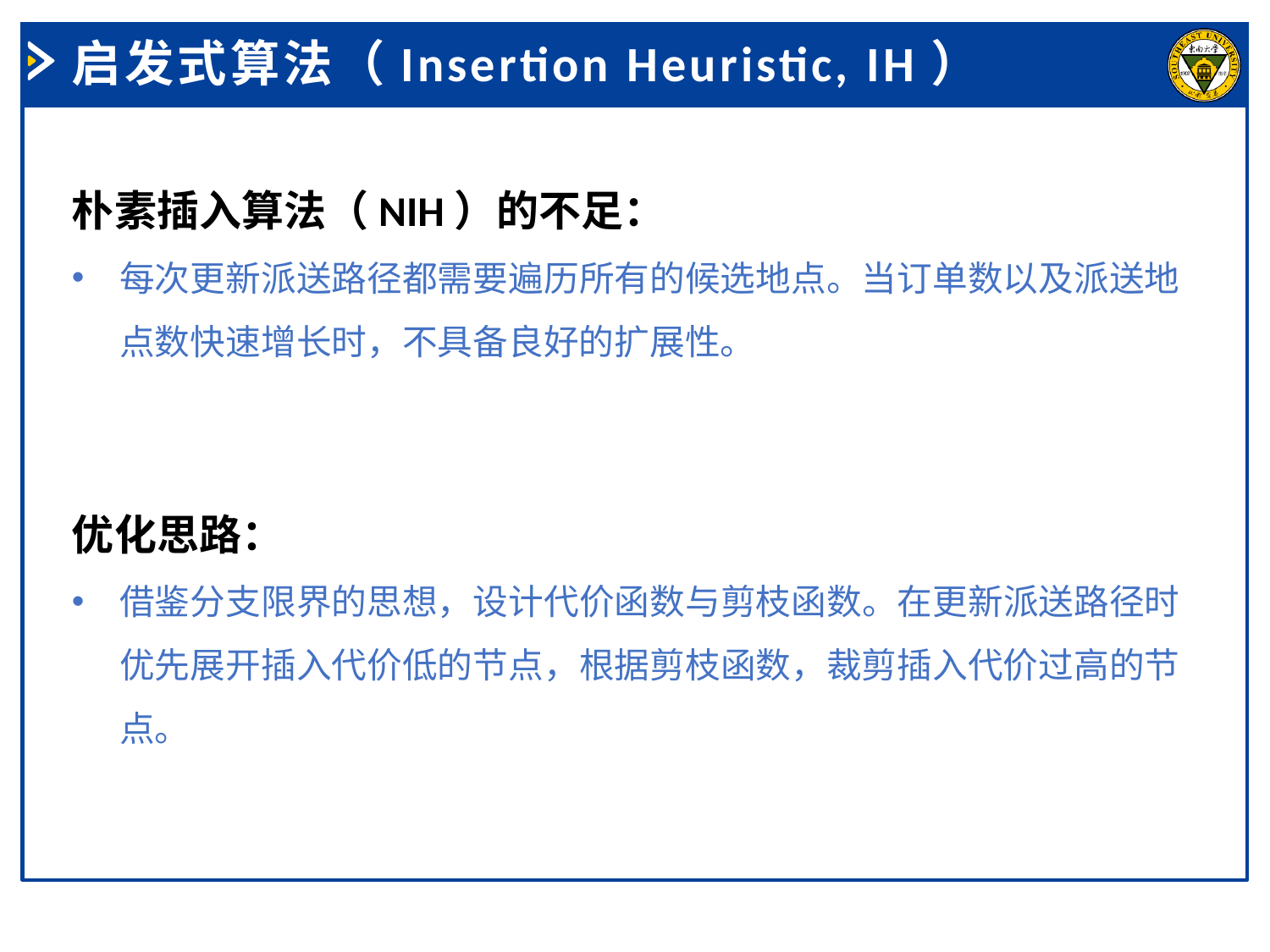

启发式算法（Insertion Heuristic, IH）
朴素插入算法（NIH）的不足：
每次更新派送路径都需要遍历所有的候选地点。当订单数以及派送地点数快速增长时，不具备良好的扩展性。
优化思路：
借鉴分支限界的思想，设计代价函数与剪枝函数。在更新派送路径时优先展开插入代价低的节点，根据剪枝函数，裁剪插入代价过高的节点。
19